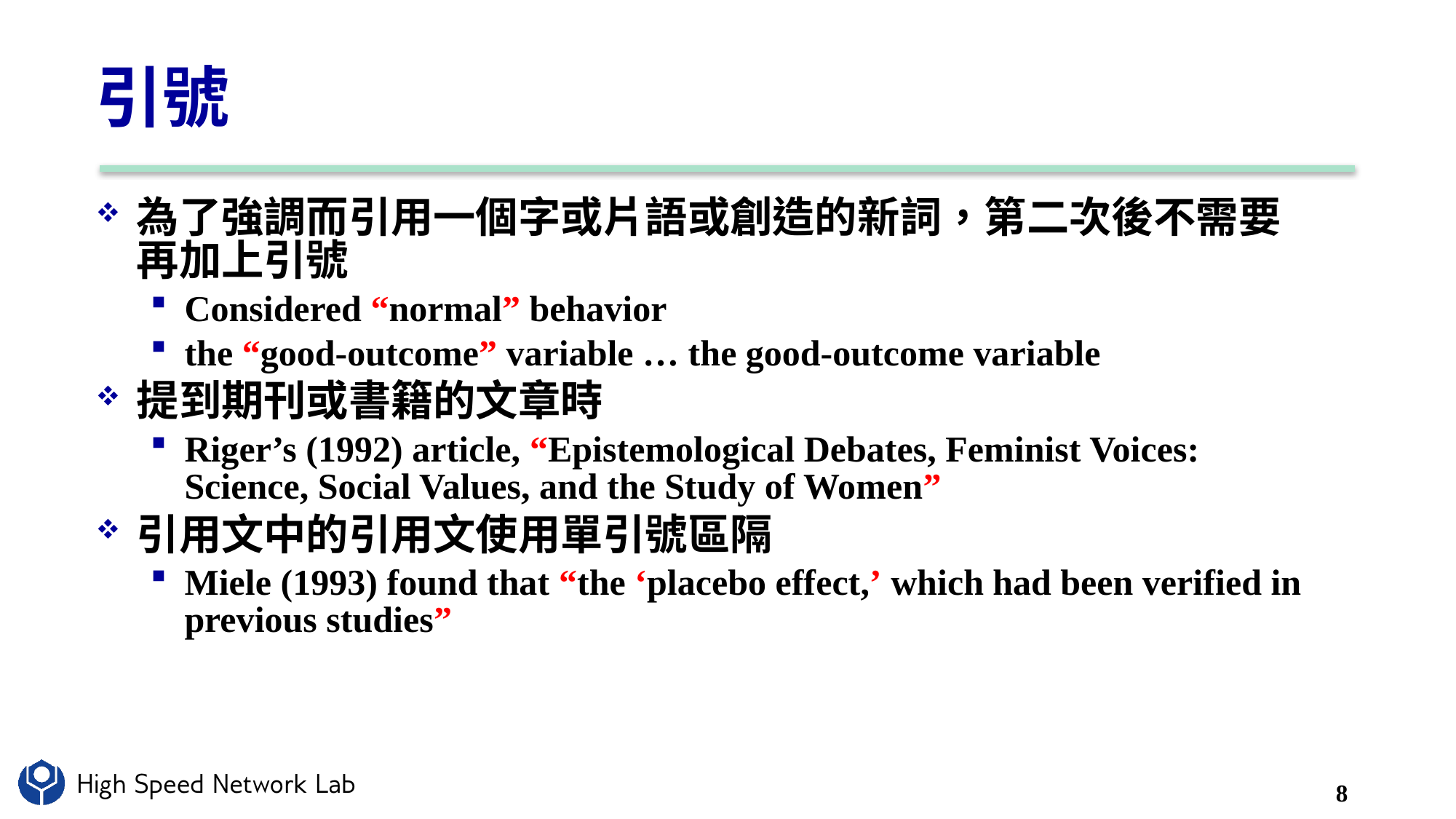

# 引號
為了強調而引用一個字或片語或創造的新詞，第二次後不需要再加上引號
Considered “normal” behavior
the “good-outcome” variable … the good-outcome variable
提到期刊或書籍的文章時
Riger’s (1992) article, “Epistemological Debates, Feminist Voices: Science, Social Values, and the Study of Women”
引用文中的引用文使用單引號區隔
Miele (1993) found that “the ‘placebo effect,’ which had been verified in previous studies”
8